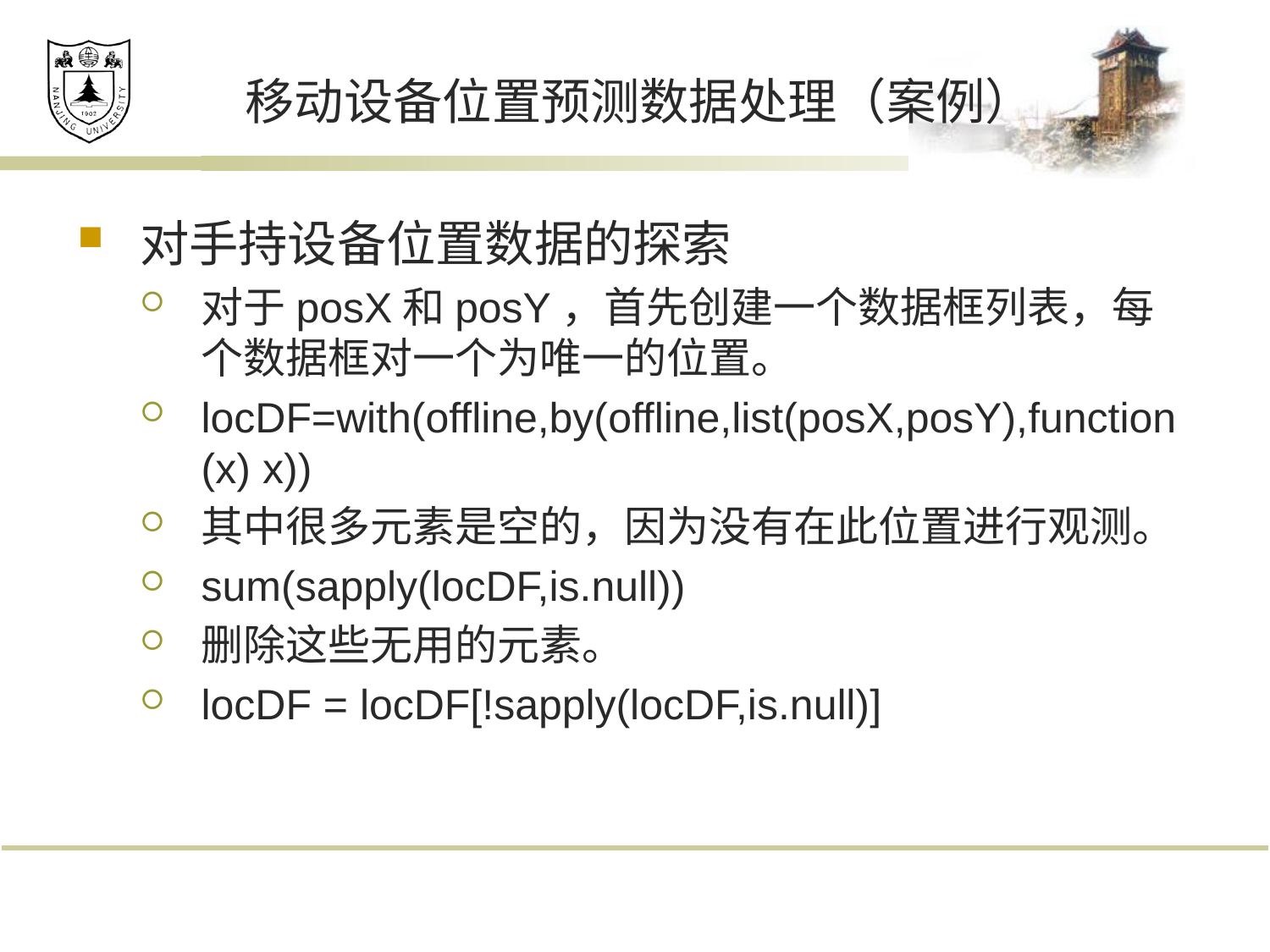

# 移动设备位置预测数据处理（案例）
对手持设备位置数据的探索
对于posX和posY，首先创建一个数据框列表，每个数据框对一个为唯一的位置。
locDF=with(offline,by(offline,list(posX,posY),function(x) x))
其中很多元素是空的，因为没有在此位置进行观测。
sum(sapply(locDF,is.null))
删除这些无用的元素。
locDF = locDF[!sapply(locDF,is.null)]